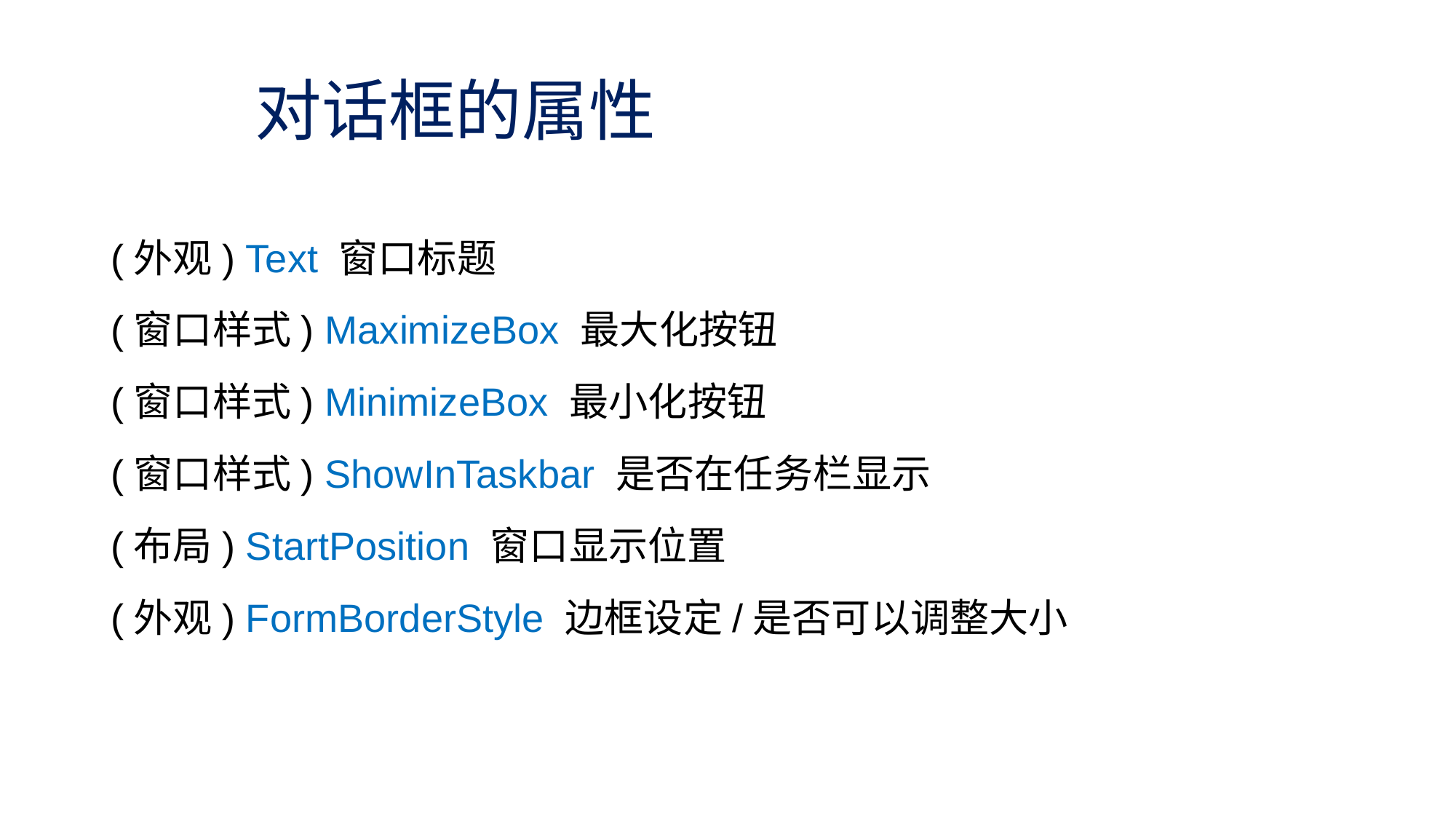

# 对话框的属性
(外观) Text 窗口标题
(窗口样式) MaximizeBox 最大化按钮
(窗口样式) MinimizeBox 最小化按钮
(窗口样式) ShowInTaskbar 是否在任务栏显示
(布局) StartPosition 窗口显示位置
(外观) FormBorderStyle 边框设定/是否可以调整大小